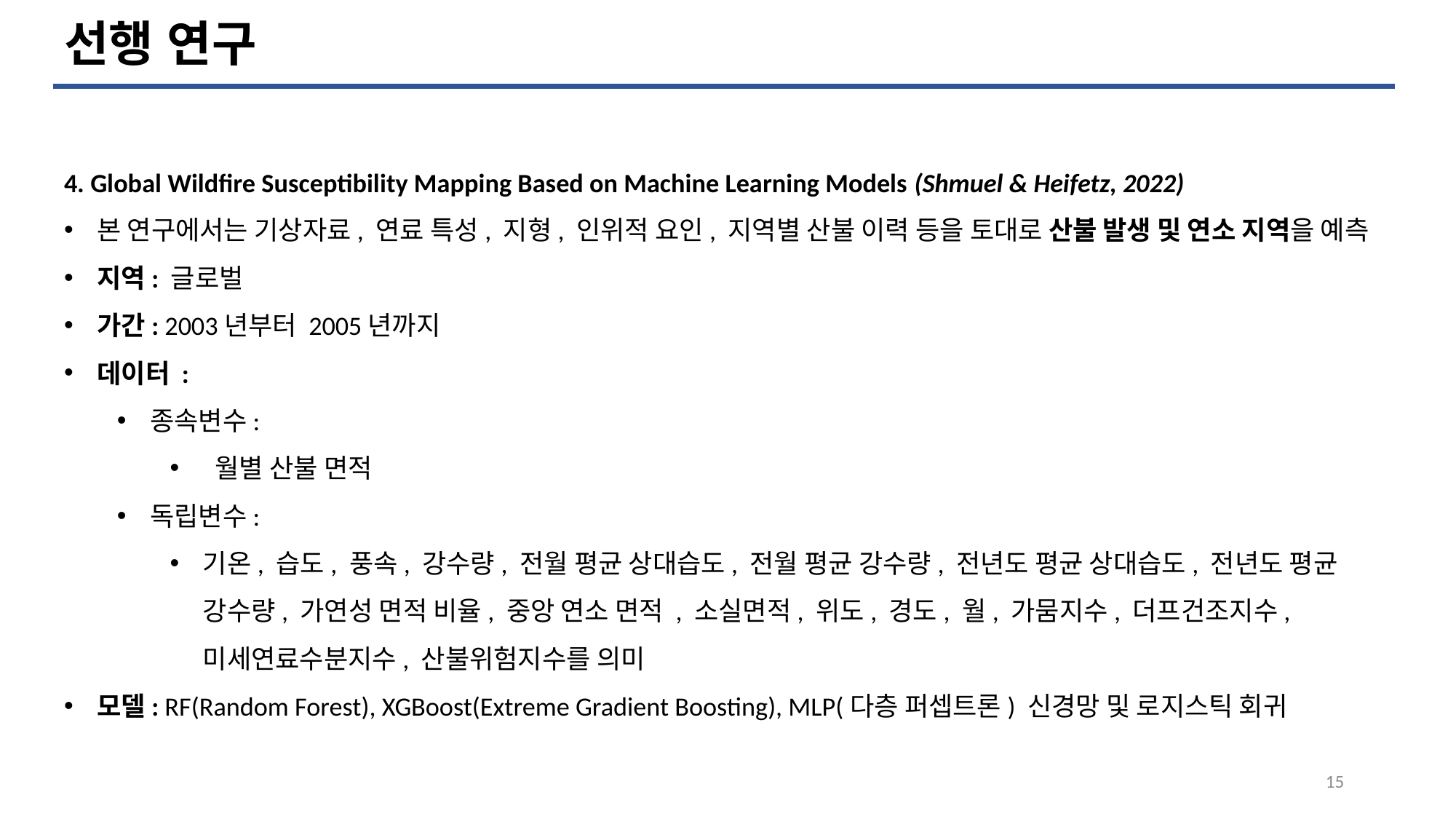

선행 연구
4. Global Wildfire Susceptibility Mapping Based on Machine Learning Models (Shmuel & Heifetz, 2022)
본 연구에서는 기상자료, 연료 특성, 지형, 인위적 요인, 지역별 산불 이력 등을 토대로 산불 발생 및 연소 지역을 예측
지역: 글로벌
가간: 2003년부터 2005년까지
데이터 :
종속변수:
 월별 산불 면적
독립변수:
기온, 습도, 풍속, 강수량, 전월 평균 상대습도, 전월 평균 강수량, 전년도 평균 상대습도, 전년도 평균 강수량, 가연성 면적 비율, 중앙 연소 면적 , 소실면적, 위도, 경도, 월, 가뭄지수, 더프건조지수, 미세연료수분지수, 산불위험지수를 의미
모델: RF(Random Forest), XGBoost(Extreme Gradient Boosting), MLP(다층 퍼셉트론) 신경망 및 로지스틱 회귀

15